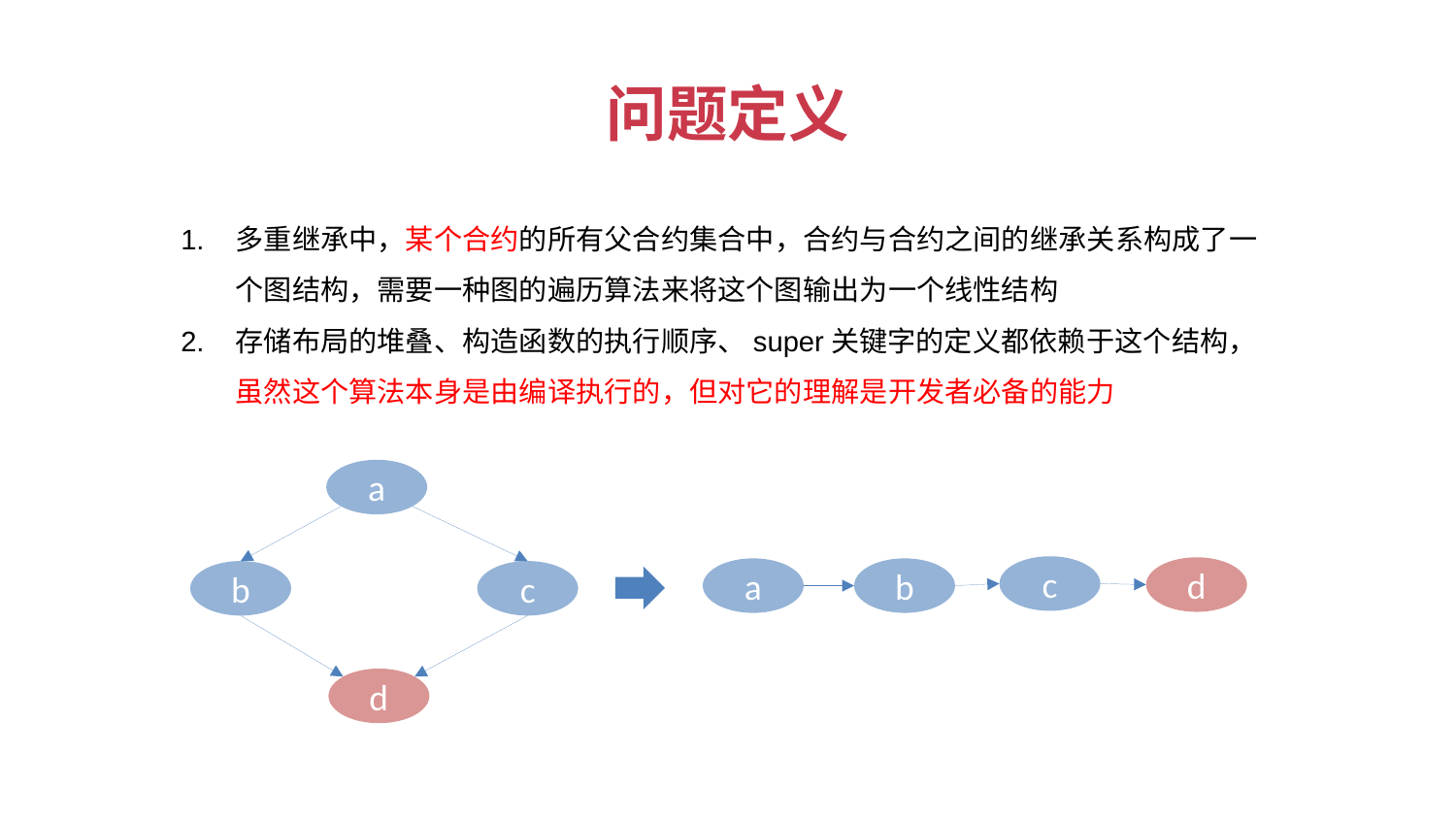

问题定义
多重继承中，某个合约的所有父合约集合中，合约与合约之间的继承关系构成了一个图结构，需要一种图的遍历算法来将这个图输出为一个线性结构
存储布局的堆叠、构造函数的执行顺序、super关键字的定义都依赖于这个结构，虽然这个算法本身是由编译执行的，但对它的理解是开发者必备的能力
a
c
d
a
b
b
c

d